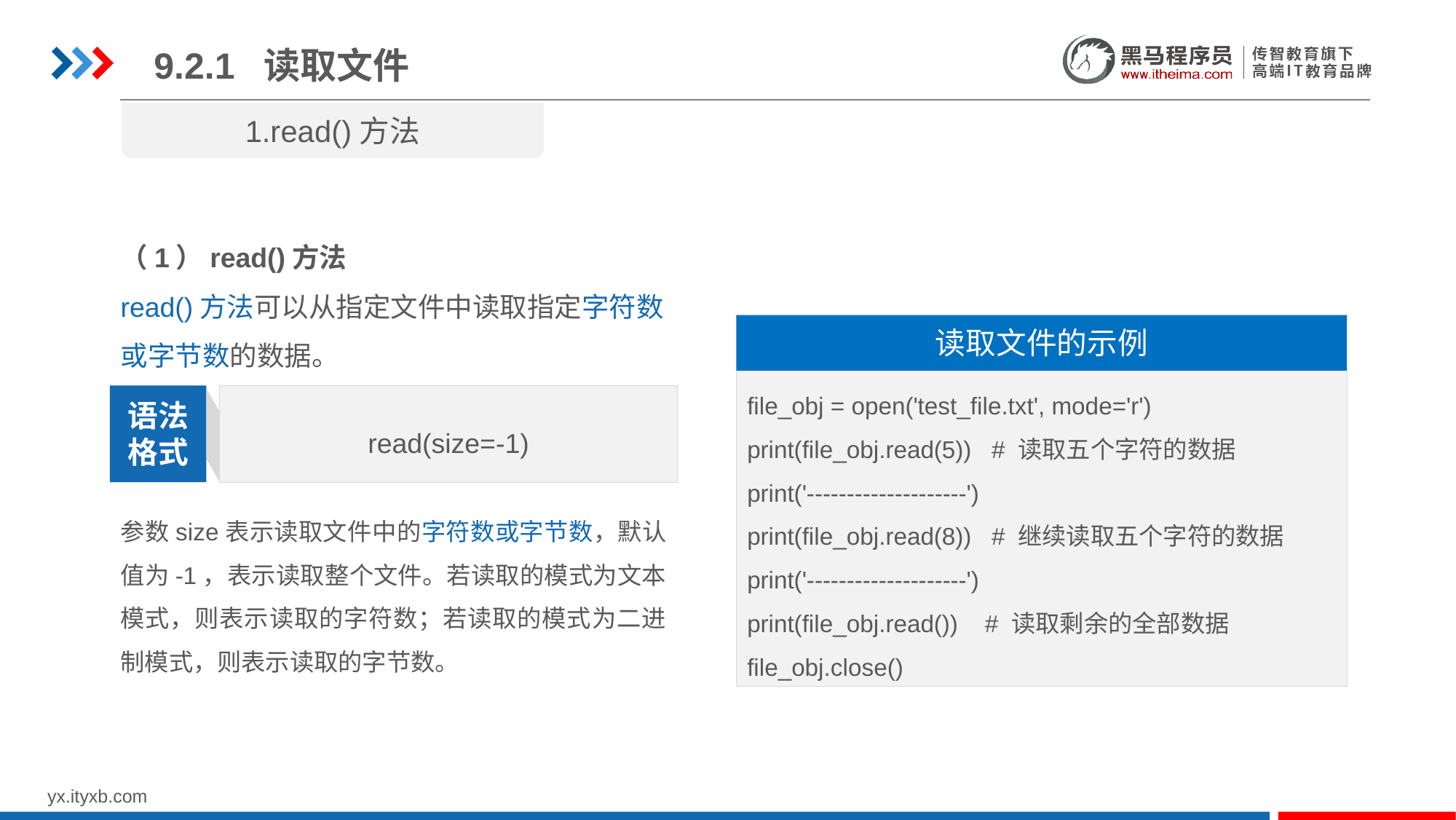

9.2.1  读取文件

1.read()方法
（1）read()方法
read()方法可以从指定文件中读取指定字符数或字节数的数据。

读取文件的示例
file_obj = open('test_file.txt', mode='r')
print(file_obj.read(5))   # 读取五个字符的数据
print('--------------------')
print(file_obj.read(8))   # 继续读取五个字符的数据
print('--------------------')
print(file_obj.read())    # 读取剩余的全部数据
file_obj.close()

read(size=-1)

语法
格式
参数size表示读取文件中的字符数或字节数，默认值为-1，表示读取整个文件。若读取的模式为文本模式，则表示读取的字符数；若读取的模式为二进制模式，则表示读取的字节数。